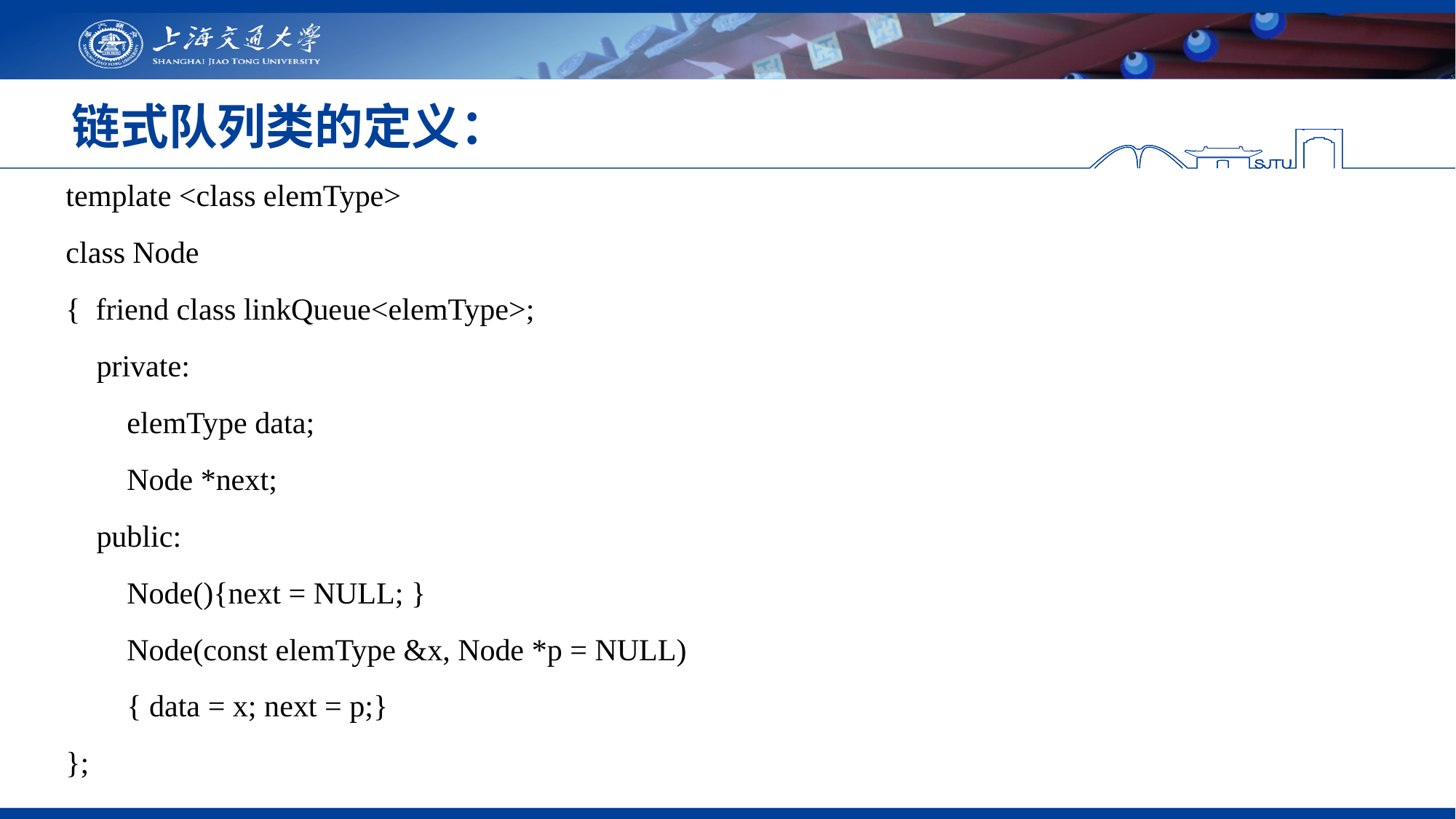

# 链式队列类的定义：
template <class elemType>
class Node
{  friend class linkQueue<elemType>;
    private:
        elemType data;
        Node *next;
    public:
        Node(){next = NULL; }
        Node(const elemType &x, Node *p = NULL)
        { data = x; next = p;}
};